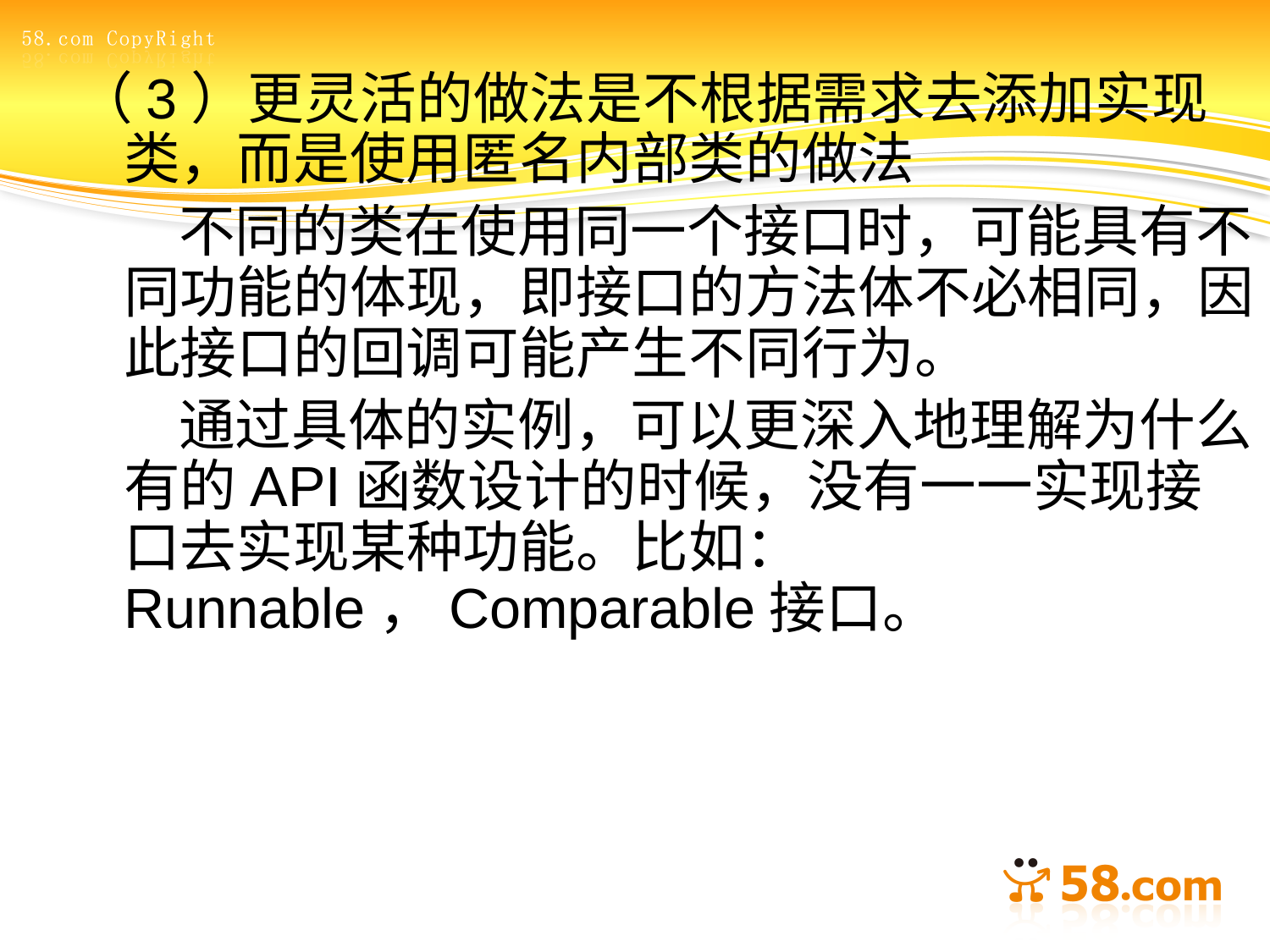

（3）更灵活的做法是不根据需求去添加实现类，而是使用匿名内部类的做法
       不同的类在使用同一个接口时，可能具有不同功能的体现，即接口的方法体不必相同，因此接口的回调可能产生不同行为。
       通过具体的实例，可以更深入地理解为什么有的API函数设计的时候，没有一一实现接口去实现某种功能。比如：Runnable，Comparable接口。